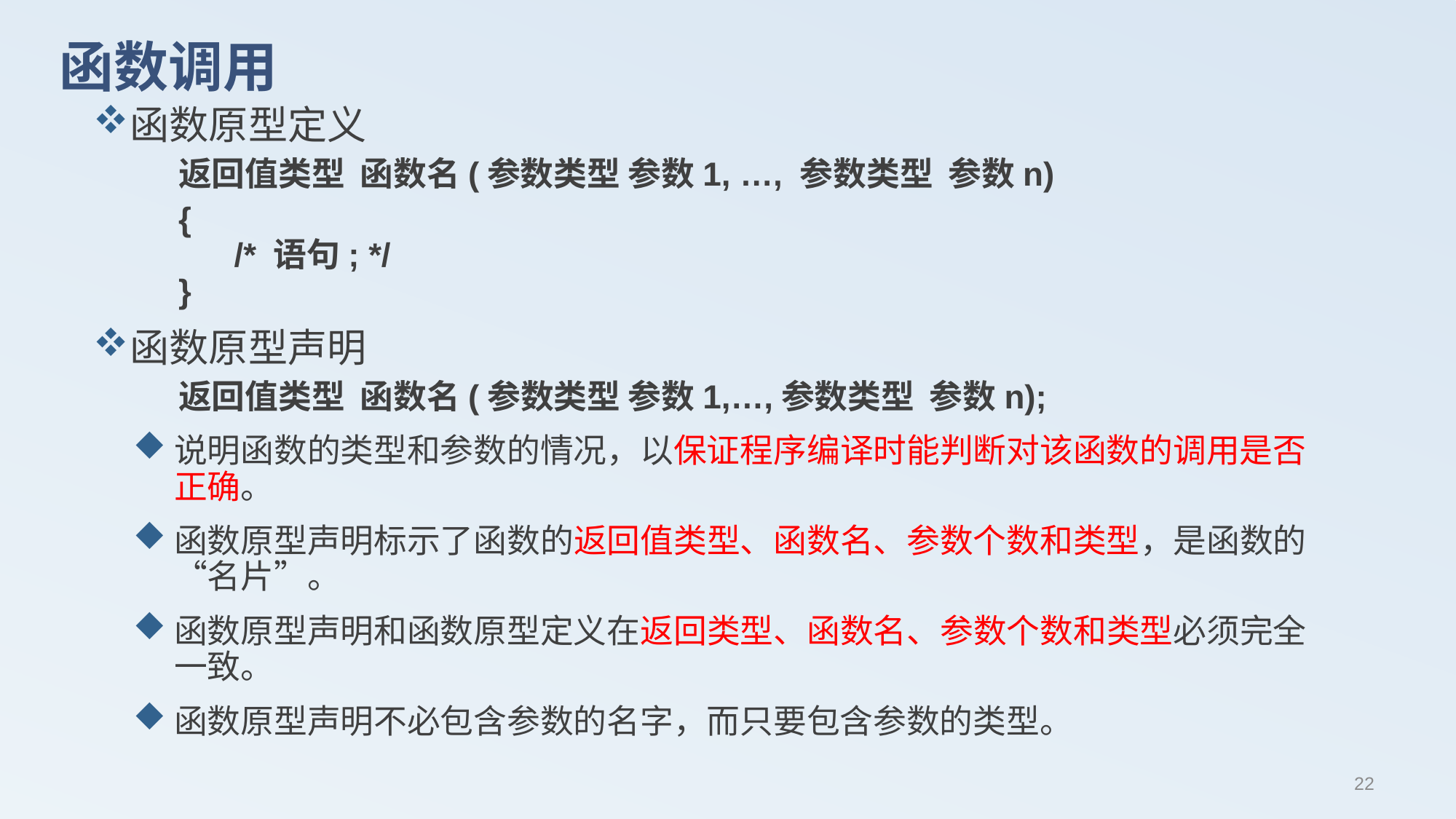

# 函数调用
函数原型定义
返回值类型  函数名(参数类型 参数1, …, 参数类型  参数n)
{
      /* 语句; */
}
函数原型声明
返回值类型  函数名(参数类型 参数1,…,参数类型  参数n);
说明函数的类型和参数的情况，以保证程序编译时能判断对该函数的调用是否正确。
函数原型声明标示了函数的返回值类型、函数名、参数个数和类型，是函数的“名片”。
函数原型声明和函数原型定义在返回类型、函数名、参数个数和类型必须完全一致。
函数原型声明不必包含参数的名字，而只要包含参数的类型。